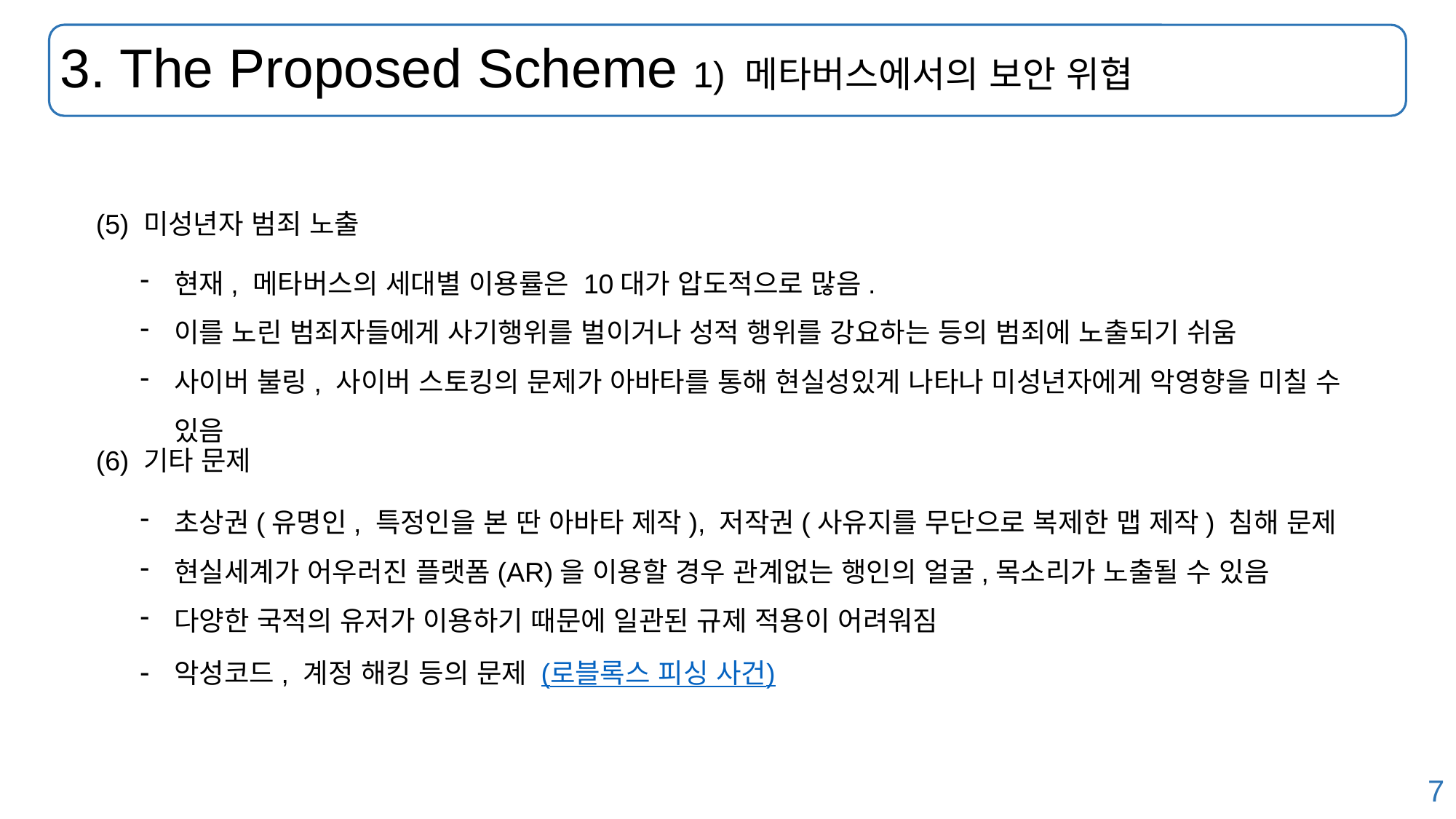

# 3. The Proposed Scheme 1) 메타버스에서의 보안 위협
(5) 미성년자 범죄 노출
현재, 메타버스의 세대별 이용률은 10대가 압도적으로 많음.
이를 노린 범죄자들에게 사기행위를 벌이거나 성적 행위를 강요하는 등의 범죄에 노출되기 쉬움
사이버 불링, 사이버 스토킹의 문제가 아바타를 통해 현실성있게 나타나 미성년자에게 악영향을 미칠 수 있음
(6) 기타 문제
초상권(유명인, 특정인을 본 딴 아바타 제작), 저작권(사유지를 무단으로 복제한 맵 제작) 침해 문제
현실세계가 어우러진 플랫폼(AR)을 이용할 경우 관계없는 행인의 얼굴,목소리가 노출될 수 있음
다양한 국적의 유저가 이용하기 때문에 일관된 규제 적용이 어려워짐
악성코드, 계정 해킹 등의 문제 (로블록스 피싱 사건)